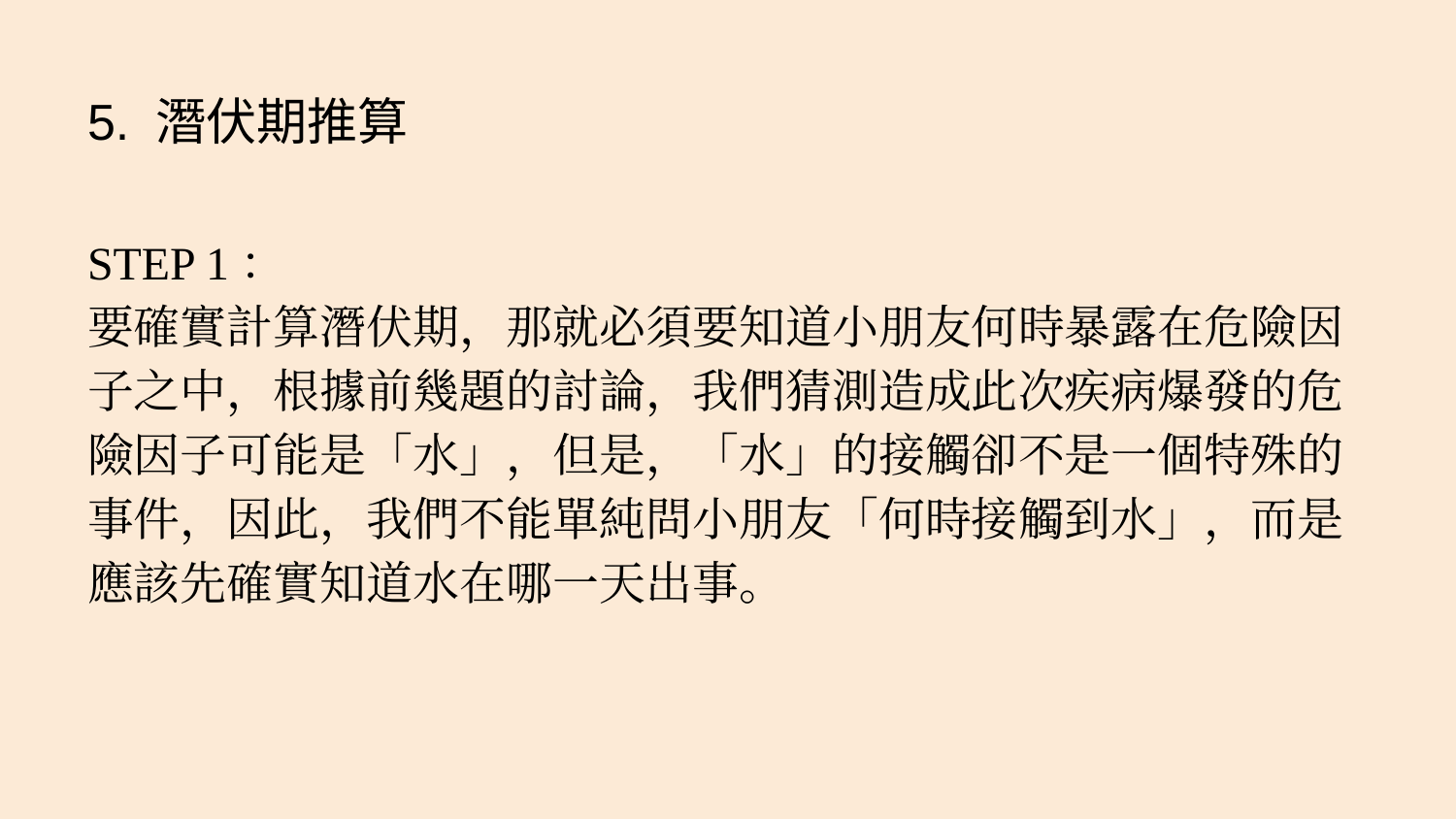

# 5. 潛伏期推算
STEP 1：
要確實計算潛伏期，那就必須要知道小朋友何時暴露在危險因子之中，根據前幾題的討論，我們猜測造成此次疾病爆發的危險因子可能是「水」，但是，「水」的接觸卻不是一個特殊的事件，因此，我們不能單純問小朋友「何時接觸到水」，而是應該先確實知道水在哪一天出事。